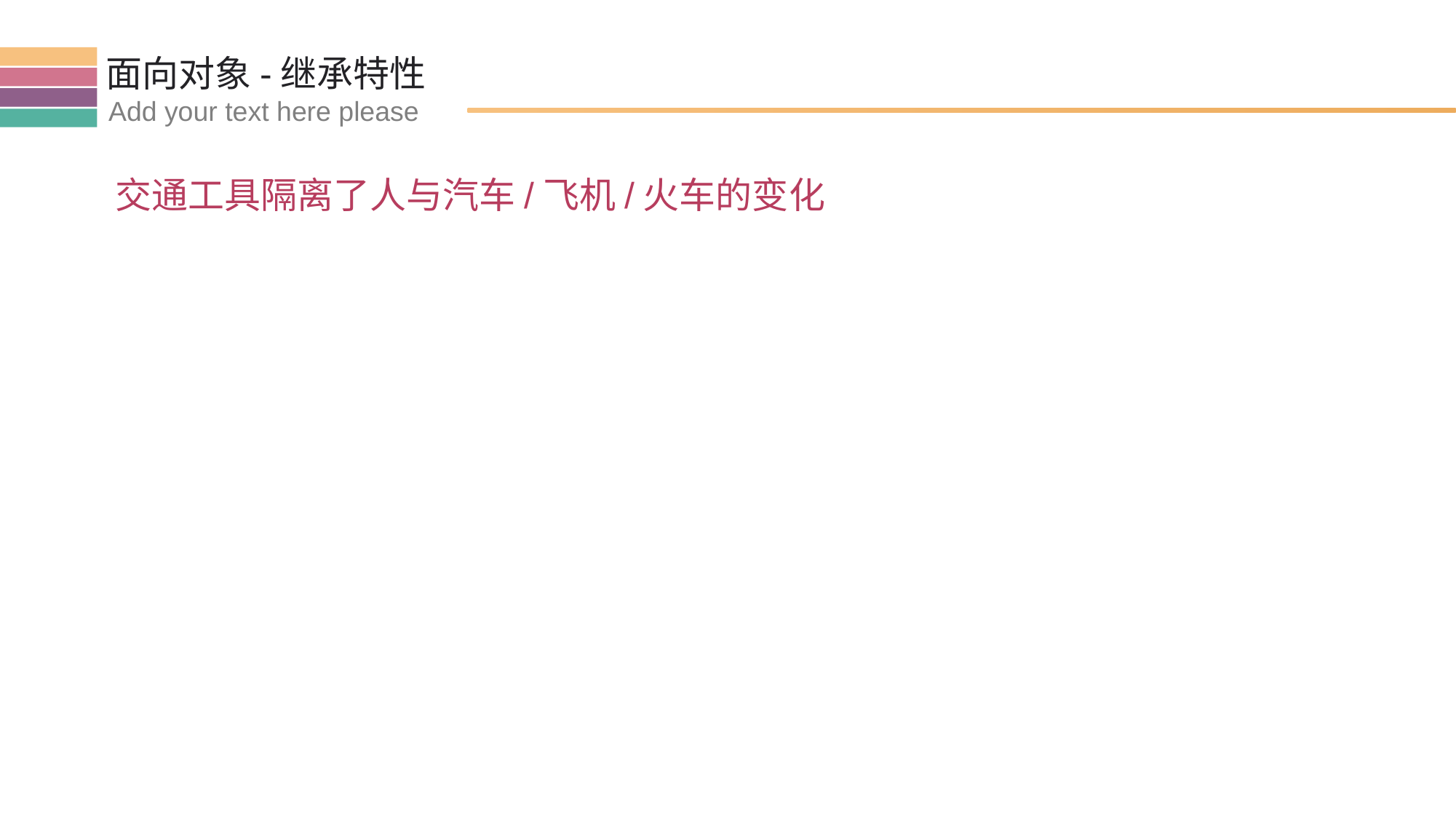

面向对象-继承特性

Add your text here please

交通工具隔离了人与汽车/飞机/火车的变化

### Chart

| Category |
|---|